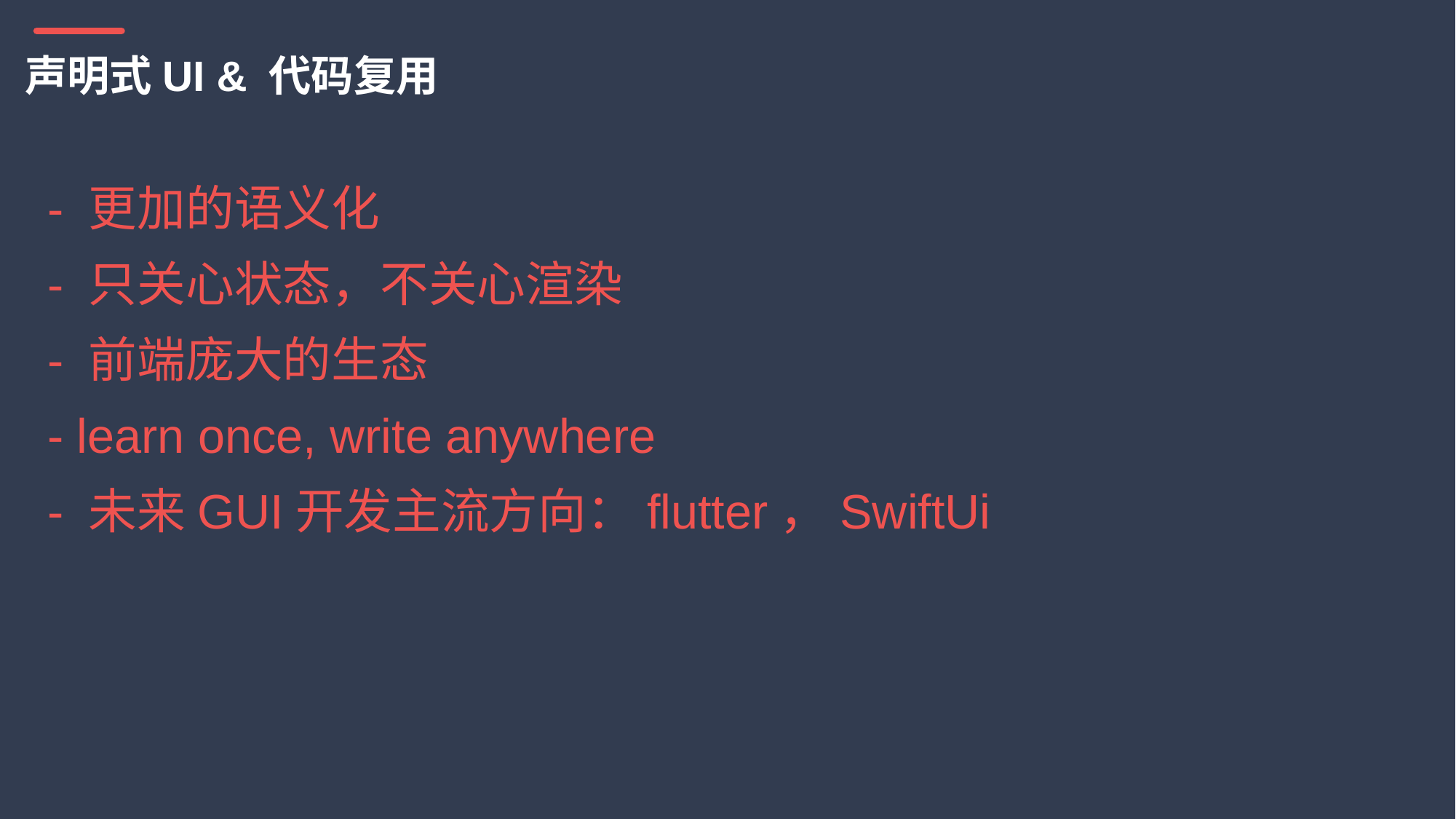

声明式UI & 代码复用
- 更加的语义化
- 只关心状态，不关心渲染
- 前端庞大的生态
- learn once, write anywhere
- 未来GUI开发主流方向：flutter，SwiftUi